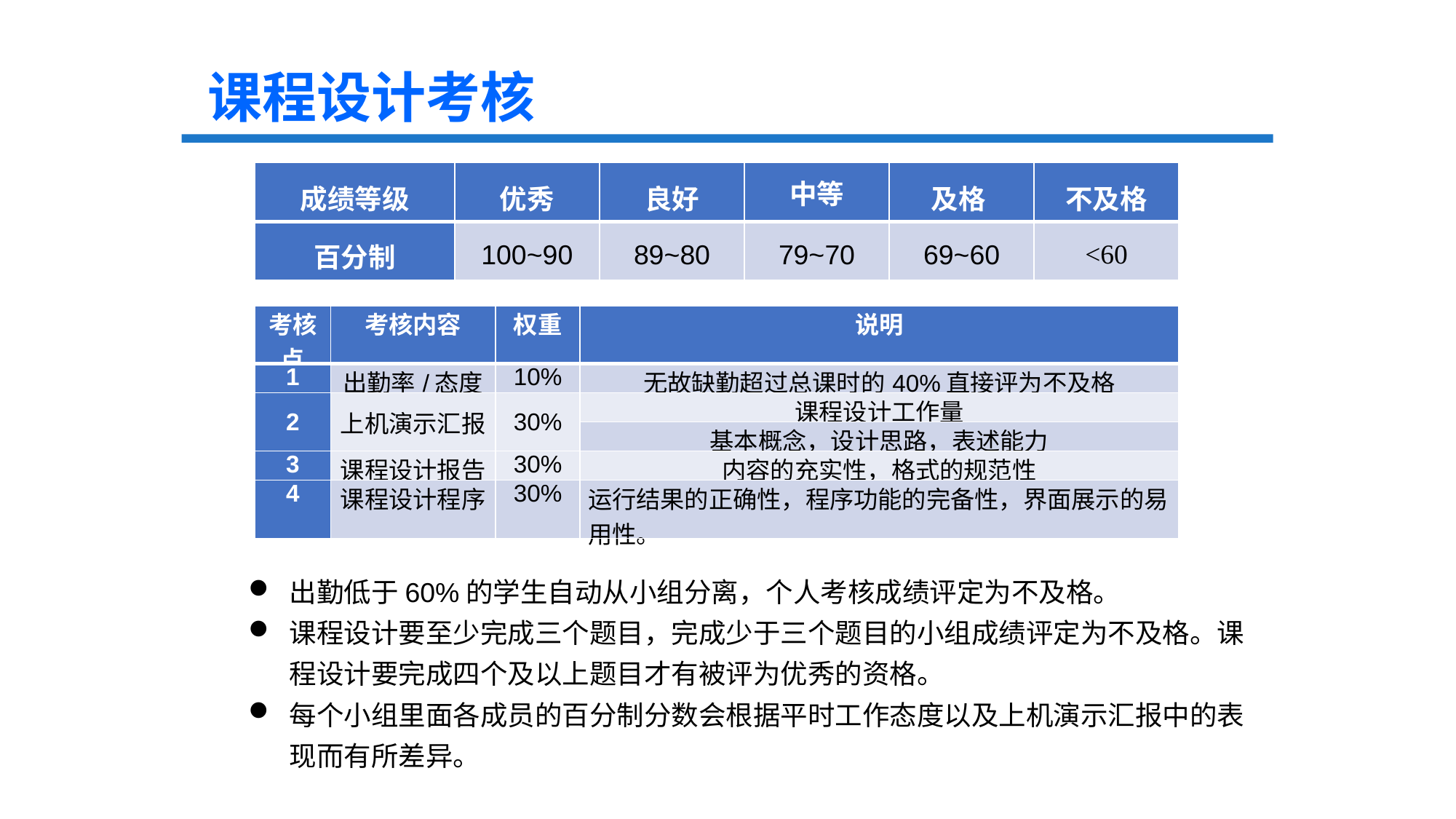

课程设计考核

| 成绩等级 | 优秀 | 良好 | 中等 | 及格 | 不及格 |
| --- | --- | --- | --- | --- | --- |
| 百分制 | 100~90 | 89~80 | 79~70 | 69~60 | <60 |

| 考核点 | 考核内容 | 权重 | 说明 |
| --- | --- | --- | --- |
| 1 | 出勤率/态度 | 10% | 无故缺勤超过总课时的40%直接评为不及格 |
| 2 | 上机演示汇报 | 30% | 课程设计工作量 |
|  |  |  | 基本概念，设计思路，表述能力 |
| 3 | 课程设计报告 | 30% | 内容的充实性，格式的规范性 |
| 4 | 课程设计程序 | 30% | 运行结果的正确性，程序功能的完备性，界面展示的易用性。 |
出勤低于60%的学生自动从小组分离，个人考核成绩评定为不及格。
课程设计要至少完成三个题目，完成少于三个题目的小组成绩评定为不及格。课程设计要完成四个及以上题目才有被评为优秀的资格。
每个小组里面各成员的百分制分数会根据平时工作态度以及上机演示汇报中的表现而有所差异。